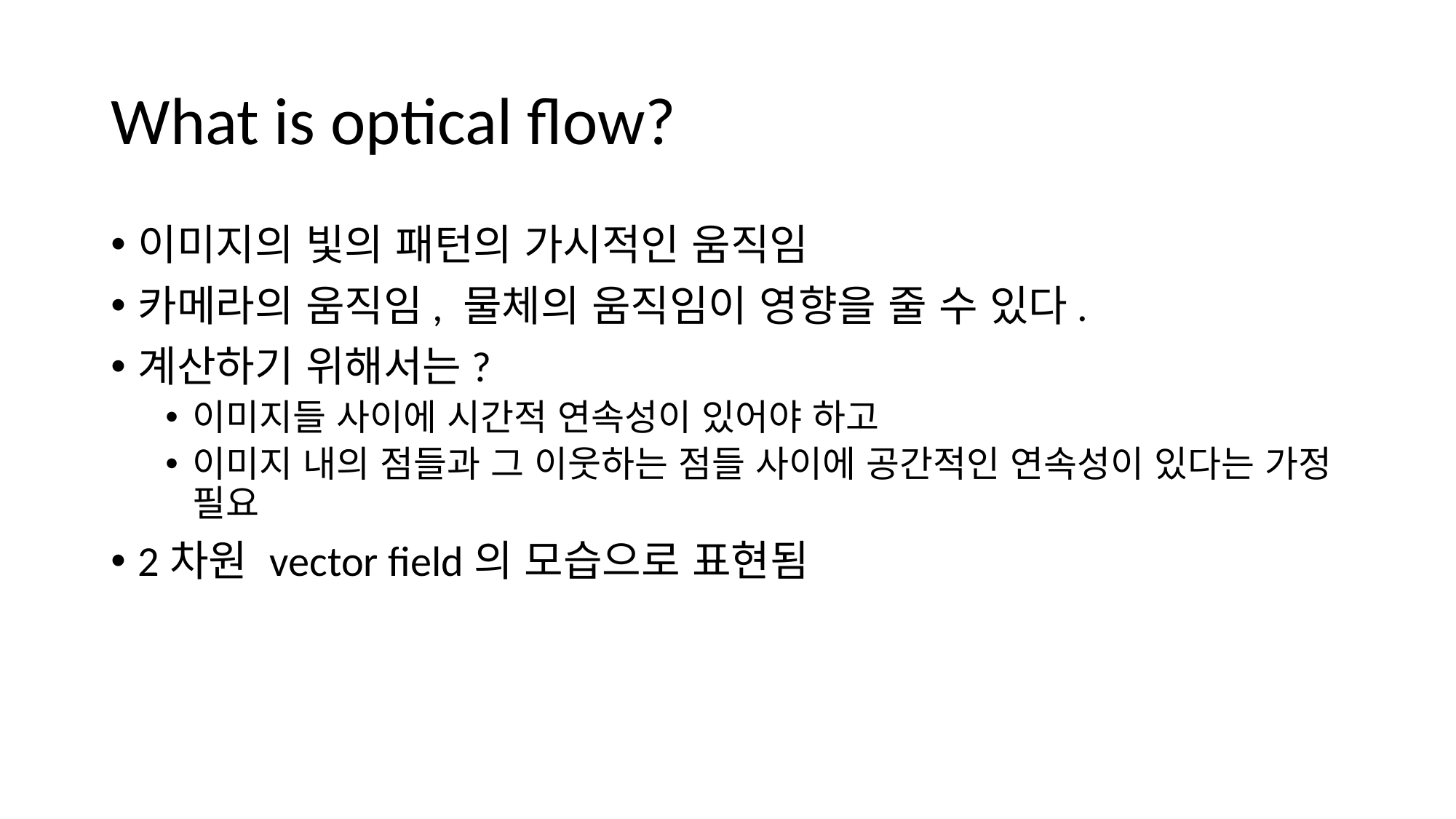

# What is optical flow?
이미지의 빛의 패턴의 가시적인 움직임
카메라의 움직임, 물체의 움직임이 영향을 줄 수 있다.
계산하기 위해서는?
이미지들 사이에 시간적 연속성이 있어야 하고
이미지 내의 점들과 그 이웃하는 점들 사이에 공간적인 연속성이 있다는 가정 필요
2차원 vector field의 모습으로 표현됨